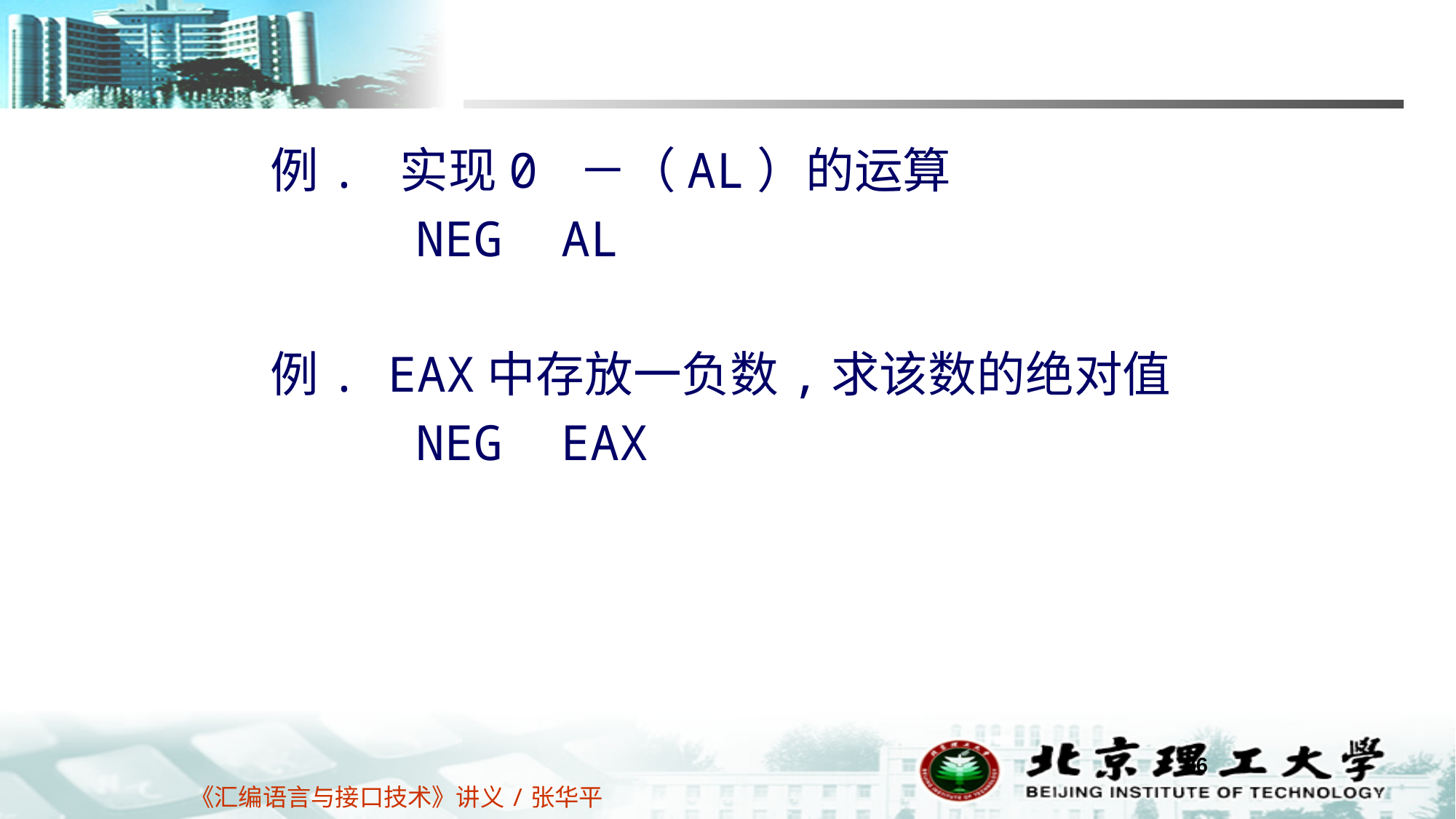

例. 实现0 －（AL）的运算
	     NEG  AL

	例. EAX中存放一负数,求该数的绝对值
	     NEG  EAX

86